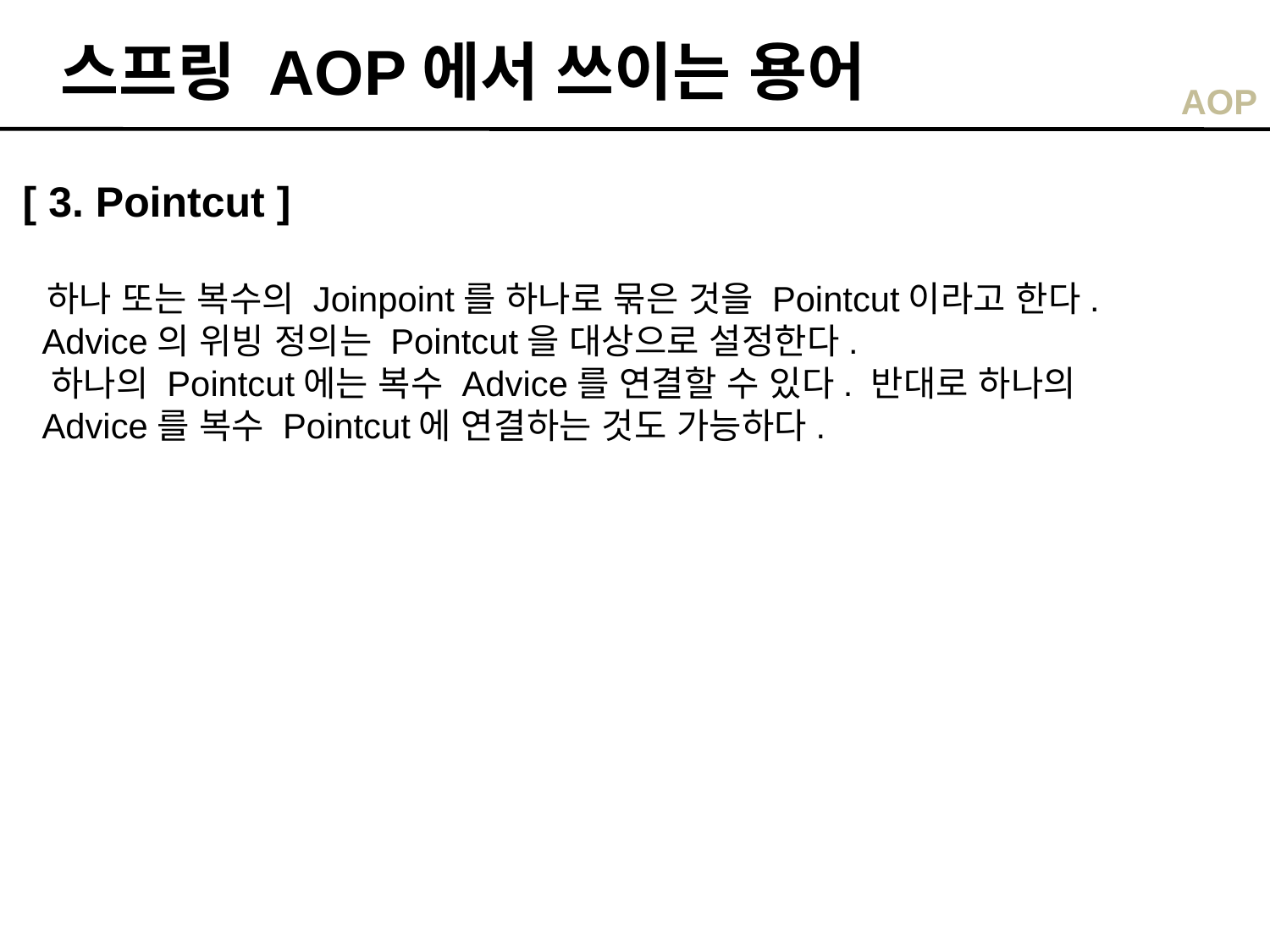

스프링 AOP에서 쓰이는 용어
AOP
[ 3. Pointcut ]

  하나 또는 복수의 Joinpoint를 하나로 묶은 것을 Pointcut이라고 한다.
  Advice의 위빙 정의는 Pointcut을 대상으로 설정한다.
  하나의 Pointcut에는 복수 Advice를 연결할 수 있다. 반대로 하나의
  Advice를 복수 Pointcut에 연결하는 것도 가능하다.